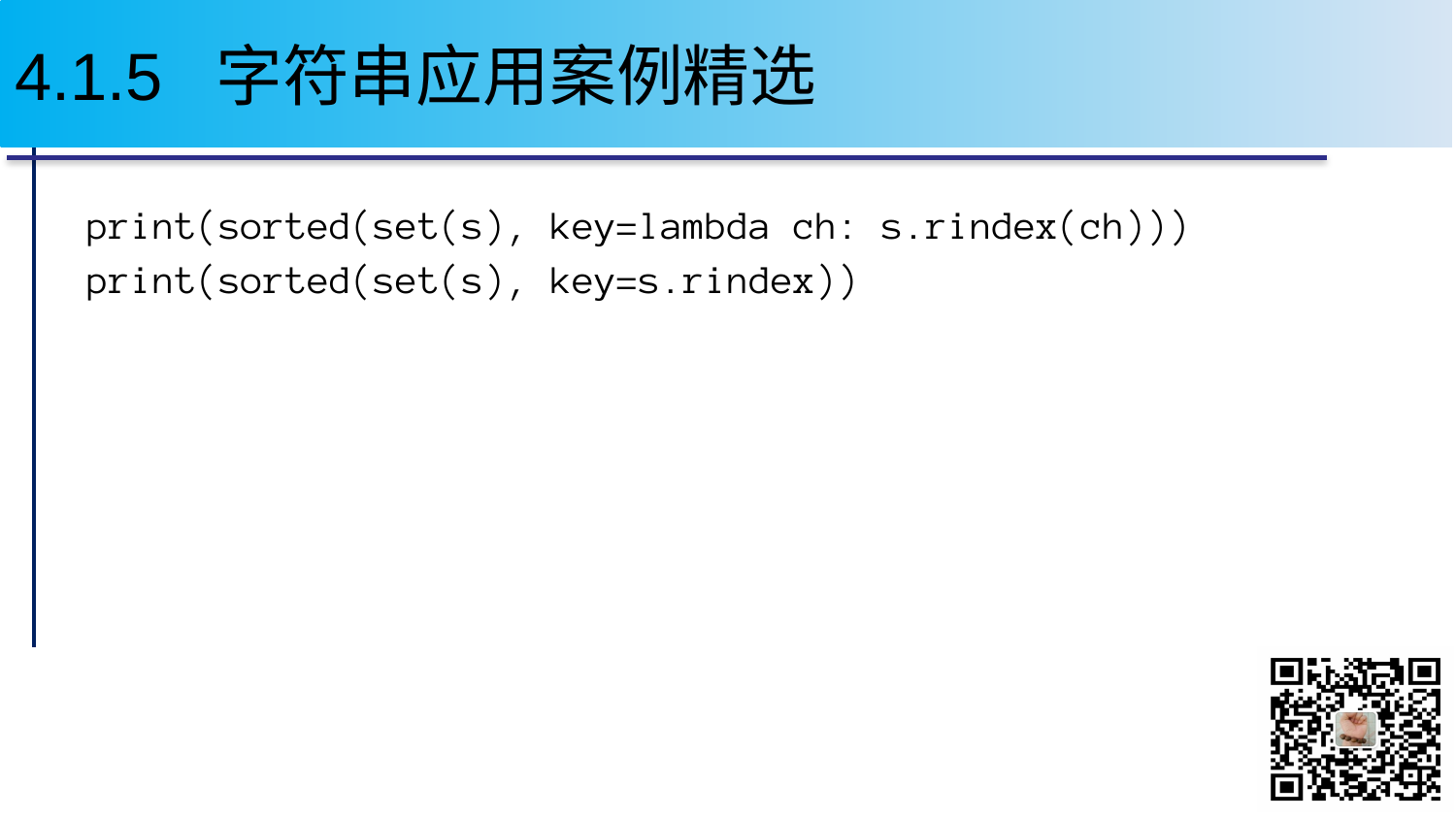

# 4.1.5  字符串应用案例精选
print(sorted(set(s), key=lambda ch: s.rindex(ch)))
print(sorted(set(s), key=s.rindex))